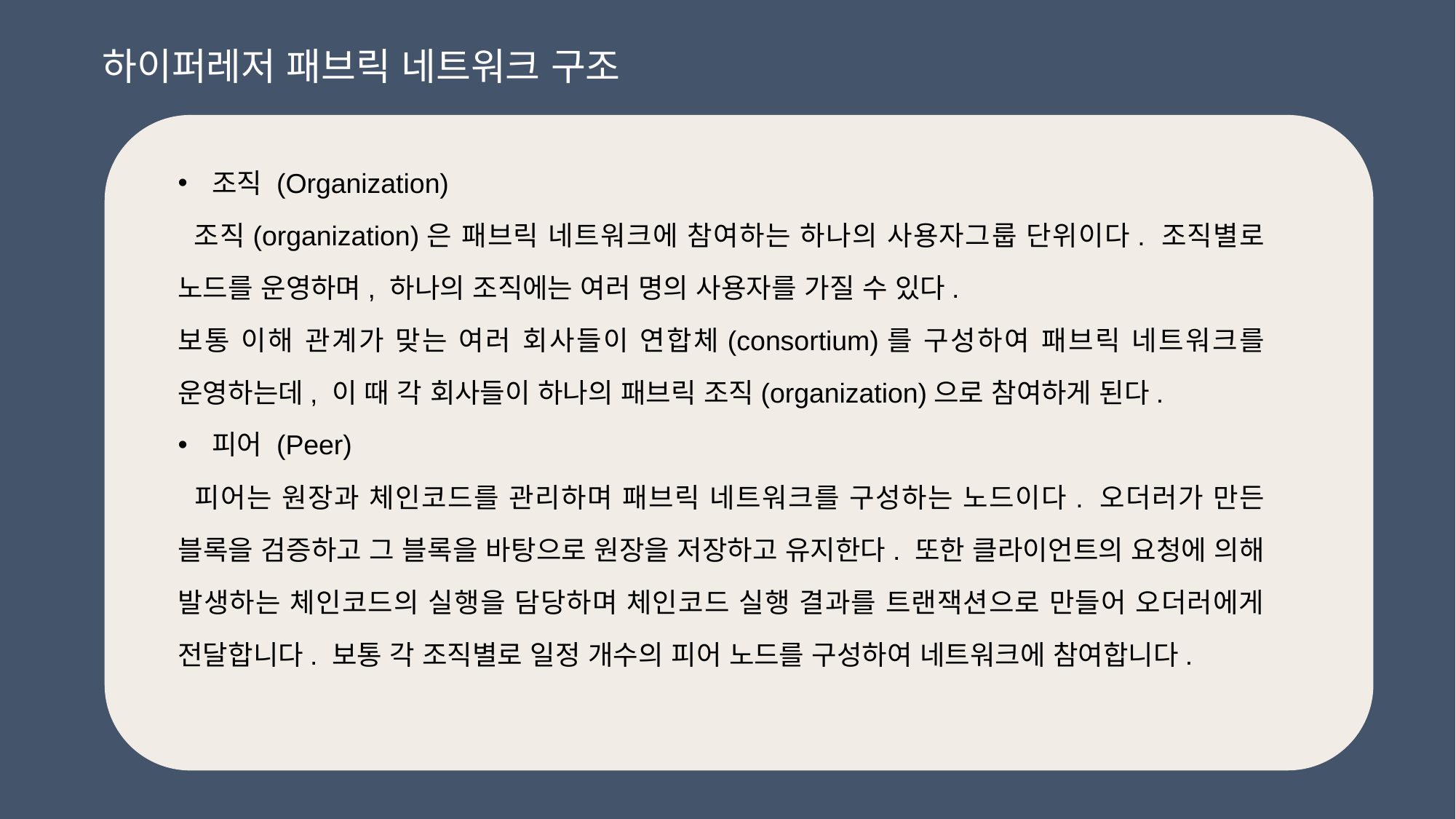

하이퍼레저 패브릭 네트워크 구조

조직 (Organization)
 조직(organization)은 패브릭 네트워크에 참여하는 하나의 사용자그룹 단위이다. 조직별로 노드를 운영하며, 하나의 조직에는 여러 명의 사용자를 가질 수 있다.
보통 이해 관계가 맞는 여러 회사들이 연합체(consortium)를 구성하여 패브릭 네트워크를 운영하는데, 이 때 각 회사들이 하나의 패브릭 조직(organization)으로 참여하게 된다.
피어 (Peer)
 피어는 원장과 체인코드를 관리하며 패브릭 네트워크를 구성하는 노드이다. 오더러가 만든 블록을 검증하고 그 블록을 바탕으로 원장을 저장하고 유지한다. 또한 클라이언트의 요청에 의해 발생하는 체인코드의 실행을 담당하며 체인코드 실행 결과를 트랜잭션으로 만들어 오더러에게 전달합니다. 보통 각 조직별로 일정 개수의 피어 노드를 구성하여 네트워크에 참여합니다.